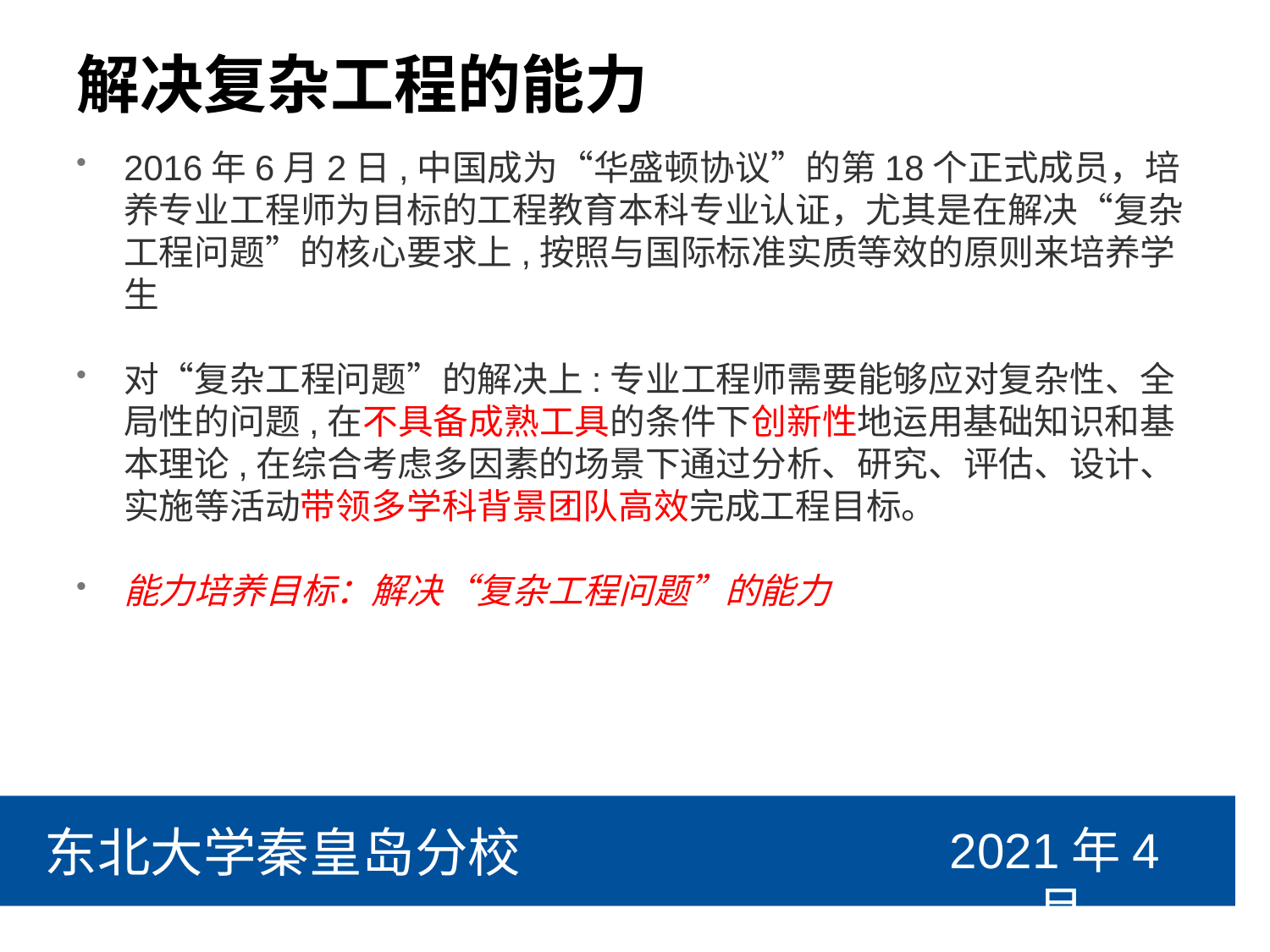

# 解决复杂工程的能力
2016年6月2日,中国成为“华盛顿协议”的第18个正式成员，培养专业工程师为目标的工程教育本科专业认证，尤其是在解决“复杂工程问题”的核心要求上,按照与国际标准实质等效的原则来培养学生

对“复杂工程问题”的解决上:专业工程师需要能够应对复杂性、全局性的问题,在不具备成熟工具的条件下创新性地运用基础知识和基本理论,在综合考虑多因素的场景下通过分析、研究、评估、设计、实施等活动带领多学科背景团队高效完成工程目标。

能力培养目标：解决“复杂工程问题”的能力